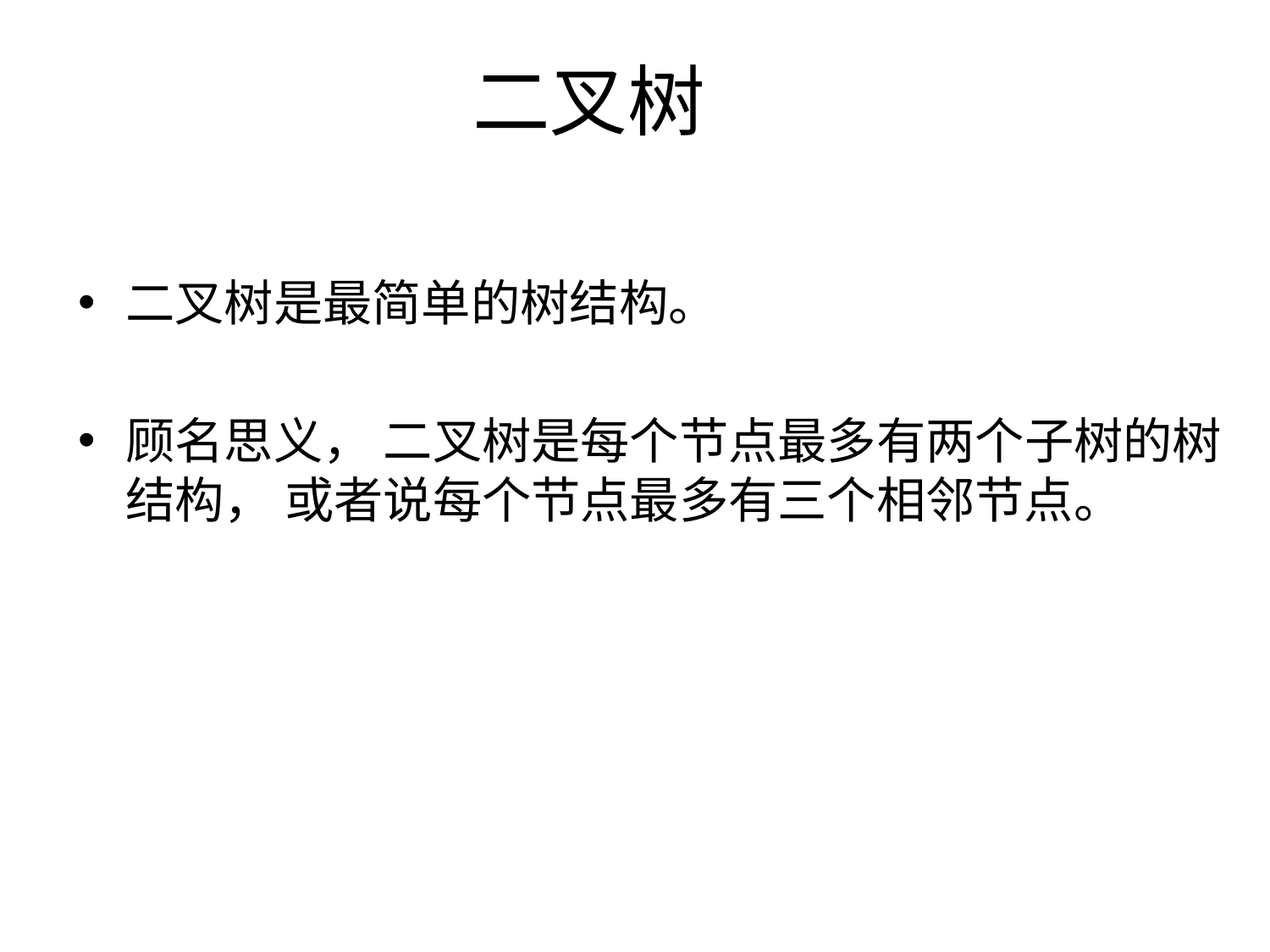

二叉树

二叉树是最简单的树结构。

顾名思义， 二叉树是每个节点最多有两个子树的树结构， 或者说每个节点最多有三个相邻节点。